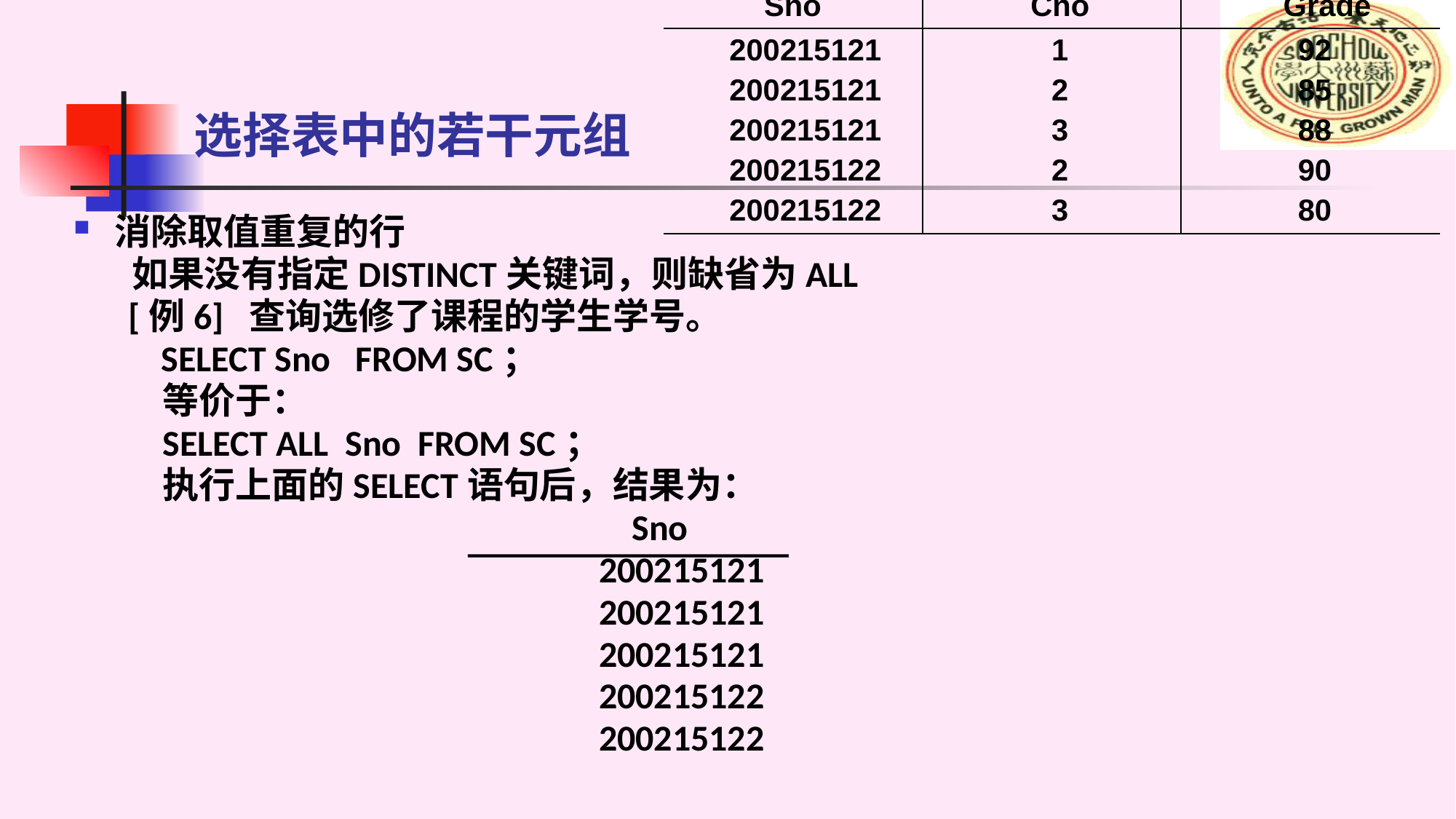

| Sno | Cno | Grade |
| --- | --- | --- |
| 200215121 200215121 200215121 200215122 200215122 | 1 2 3 2 3 | 92 85 88 90 80 |
# 选择表中的若干元组
消除取值重复的行
	 如果没有指定DISTINCT关键词，则缺省为ALL
[例6]  查询选修了课程的学生学号。
    SELECT Sno   FROM SC；
	等价于：
	SELECT ALL  Sno  FROM SC；
	执行上面的SELECT语句后，结果为：
					    Sno
					200215121
					200215121
					200215121
					200215122
					200215122